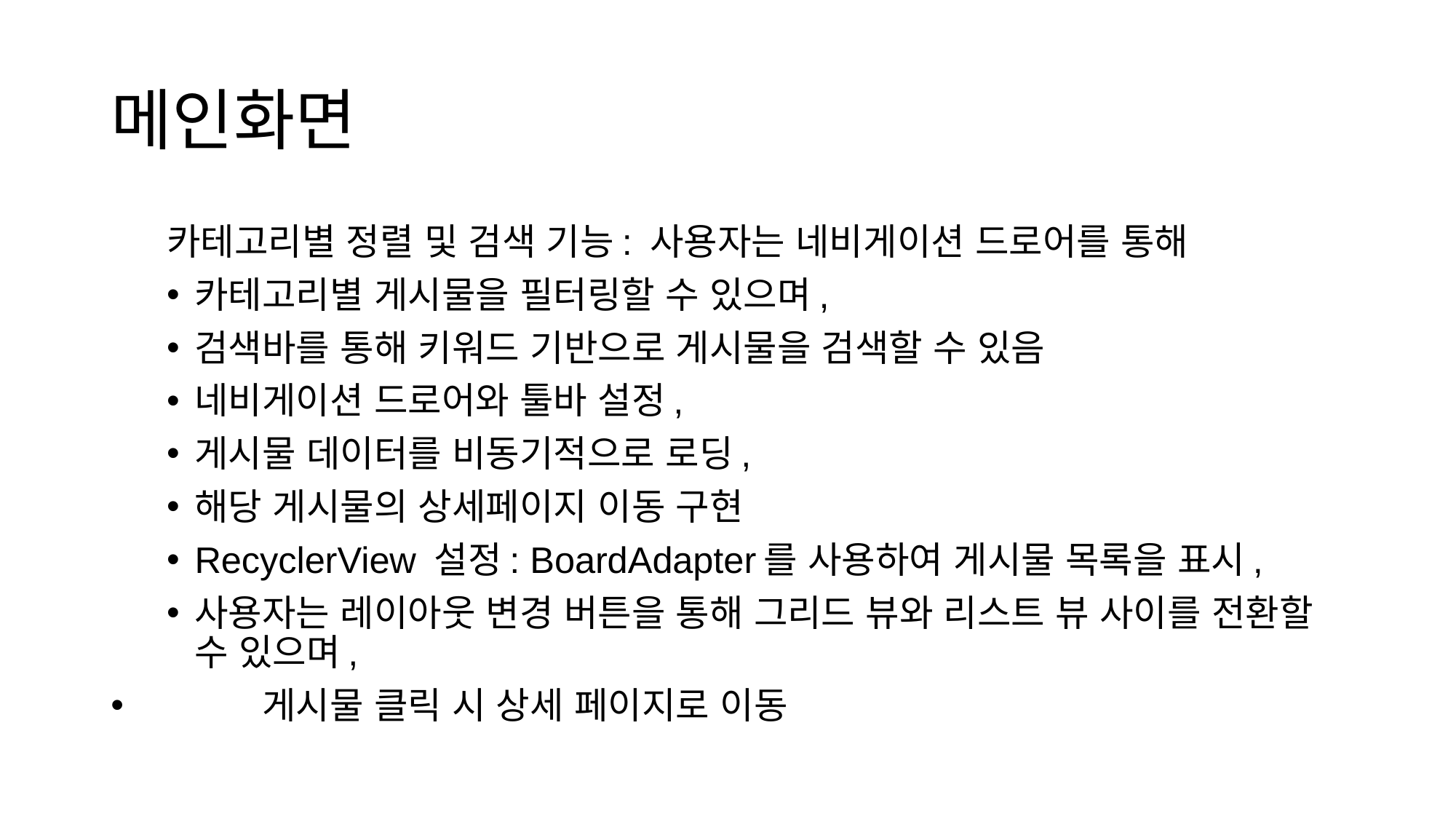

# 메인화면
카테고리별 정렬 및 검색 기능: 사용자는 네비게이션 드로어를 통해
카테고리별 게시물을 필터링할 수 있으며,
검색바를 통해 키워드 기반으로 게시물을 검색할 수 있음
네비게이션 드로어와 툴바 설정,
게시물 데이터를 비동기적으로 로딩,
해당 게시물의 상세페이지 이동 구현
RecyclerView 설정: BoardAdapter를 사용하여 게시물 목록을 표시,
사용자는 레이아웃 변경 버튼을 통해 그리드 뷰와 리스트 뷰 사이를 전환할 수 있으며,
 	  게시물 클릭 시 상세 페이지로 이동